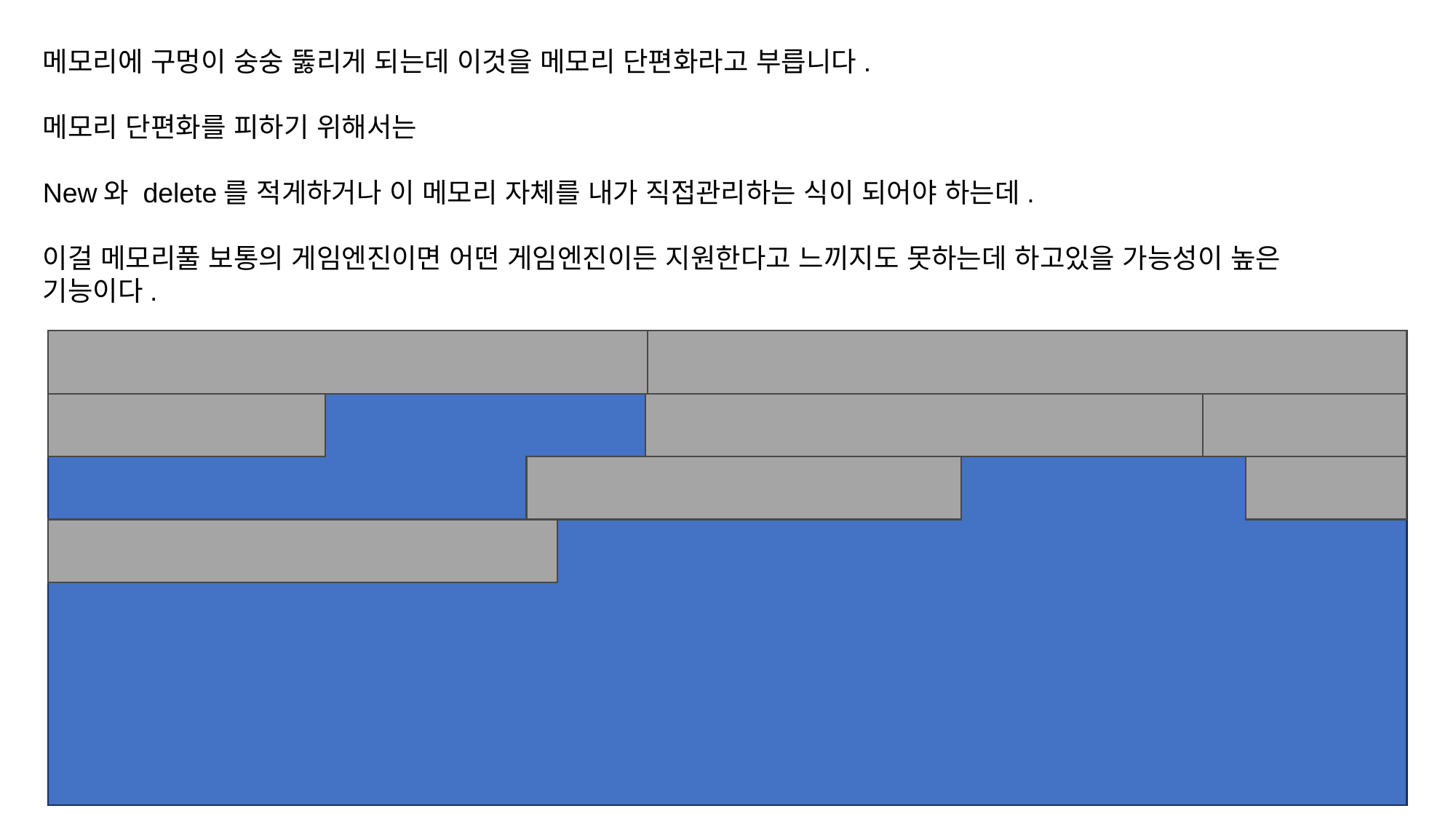

메모리에 구멍이 숭숭 뚫리게 되는데 이것을 메모리 단편화라고 부릅니다.

메모리 단편화를 피하기 위해서는

New와 delete를 적게하거나 이 메모리 자체를 내가 직접관리하는 식이 되어야 하는데.

이걸 메모리풀 보통의 게임엔진이면 어떤 게임엔진이든 지원한다고 느끼지도 못하는데 하고있을 가능성이 높은 기능이다.